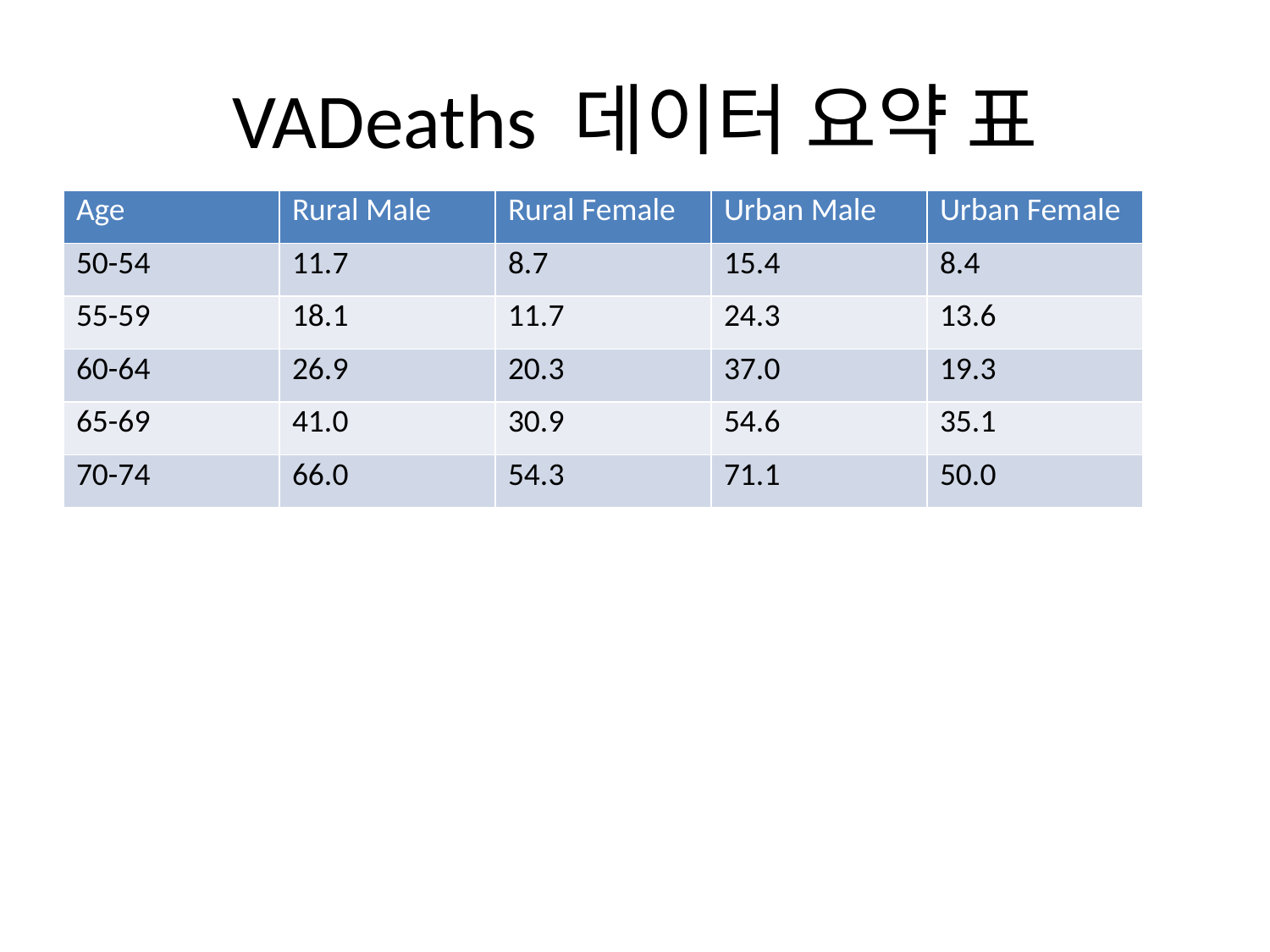

# VADeaths 데이터 요약 표
| Age | Rural Male | Rural Female | Urban Male | Urban Female |
| --- | --- | --- | --- | --- |
| 50-54 | 11.7 | 8.7 | 15.4 | 8.4 |
| 55-59 | 18.1 | 11.7 | 24.3 | 13.6 |
| 60-64 | 26.9 | 20.3 | 37.0 | 19.3 |
| 65-69 | 41.0 | 30.9 | 54.6 | 35.1 |
| 70-74 | 66.0 | 54.3 | 71.1 | 50.0 |